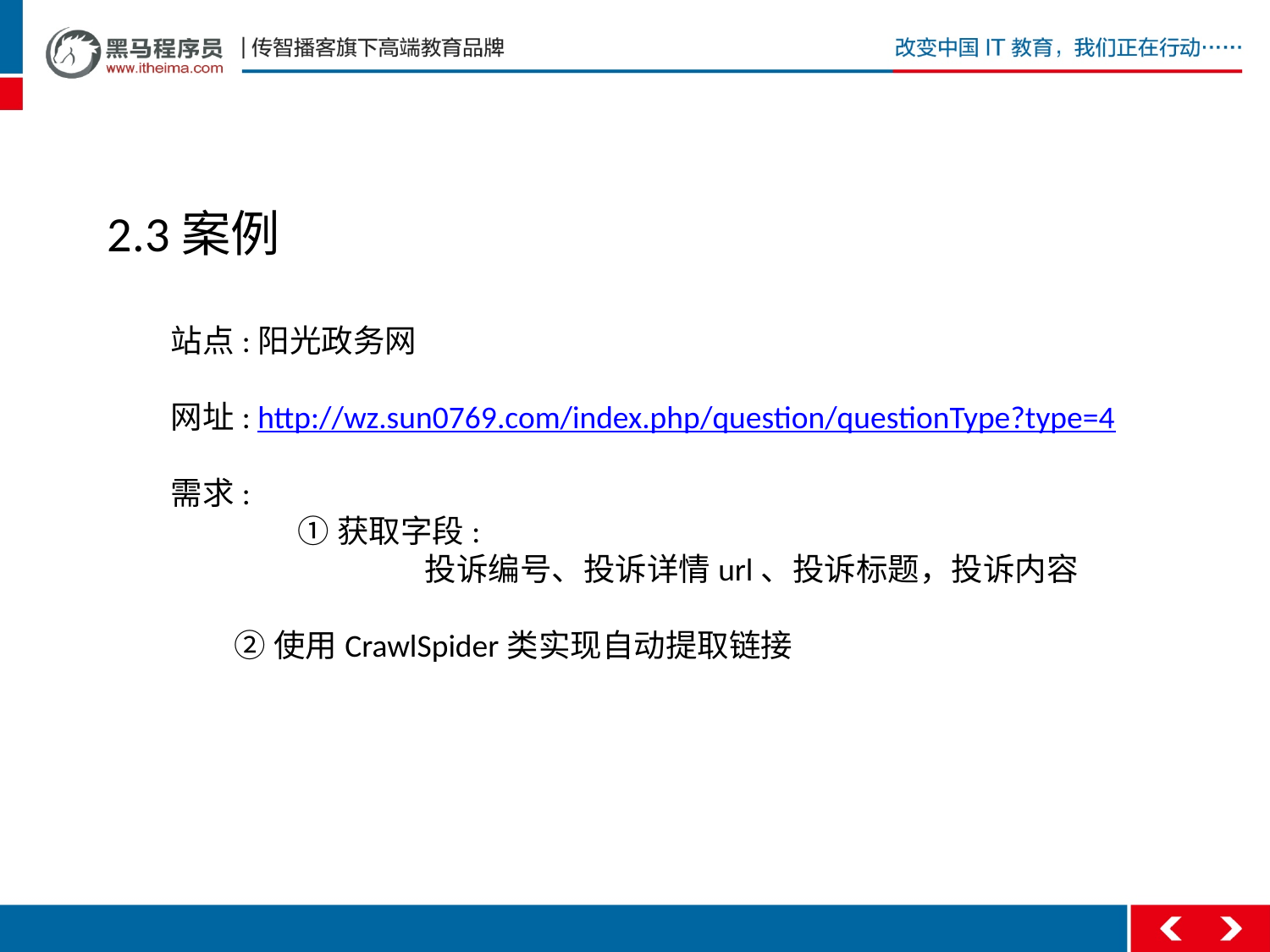

2.3案例

站点:阳光政务网

网址: http://wz.sun0769.com/index.php/question/questionType?type=4

需求:
	①获取字段:
		投诉编号、投诉详情url、投诉标题，投诉内容

	②使用CrawlSpider类实现自动提取链接